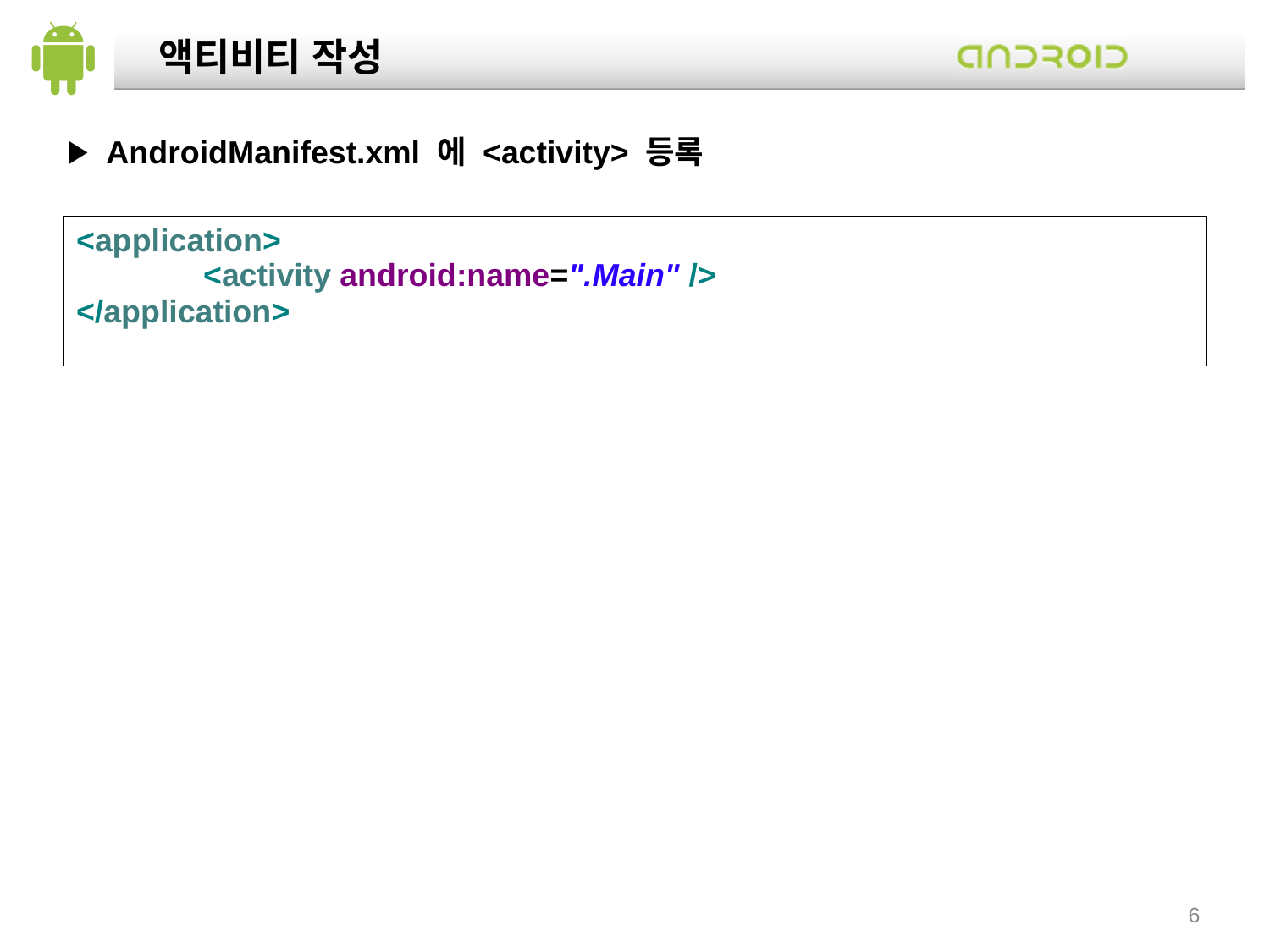

액티비티 작성
 AndroidManifest.xml 에 <activity> 등록
| <application> <activity android:name=".Main" /> </application> |
| --- |
6